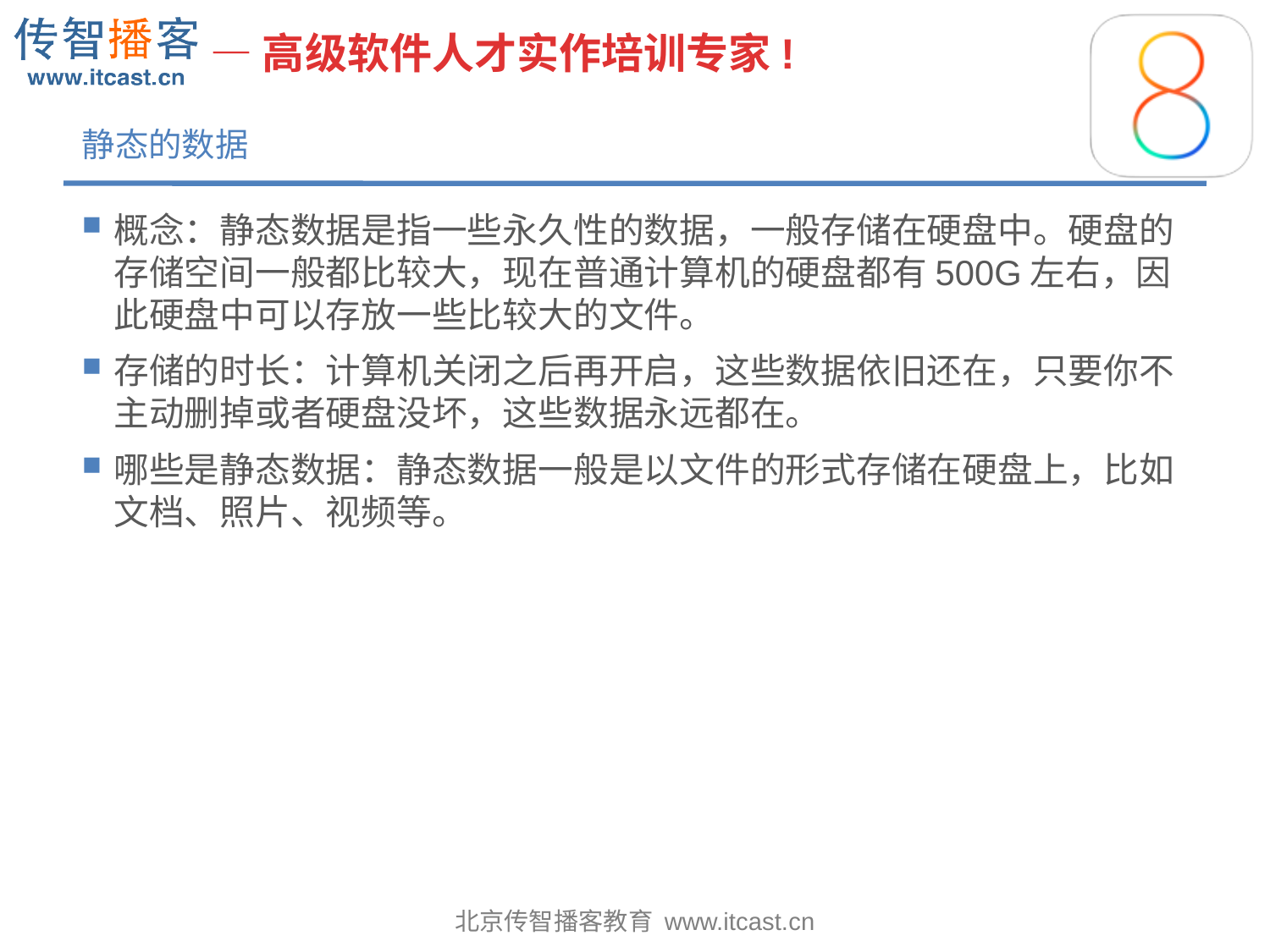

# 静态的数据
概念：静态数据是指一些永久性的数据，一般存储在硬盘中。硬盘的存储空间一般都比较大，现在普通计算机的硬盘都有500G左右，因此硬盘中可以存放一些比较大的文件。
存储的时长：计算机关闭之后再开启，这些数据依旧还在，只要你不主动删掉或者硬盘没坏，这些数据永远都在。
哪些是静态数据：静态数据一般是以文件的形式存储在硬盘上，比如文档、照片、视频等。